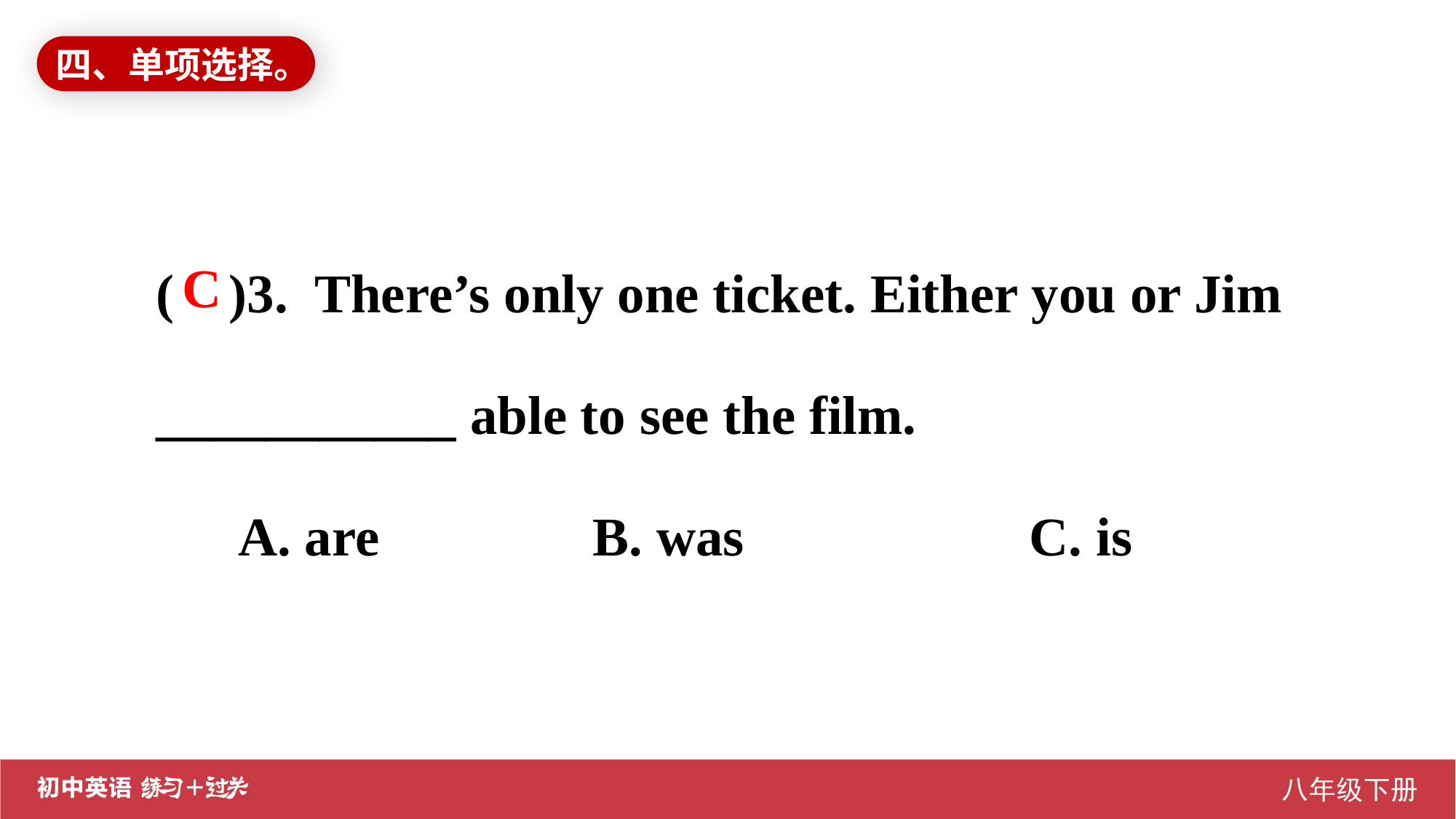

四、单项选择。
(    )3.  There’s only one ticket. Either you or Jim  ___________ able to see the film.
      A. are		B. was 			C. is
C